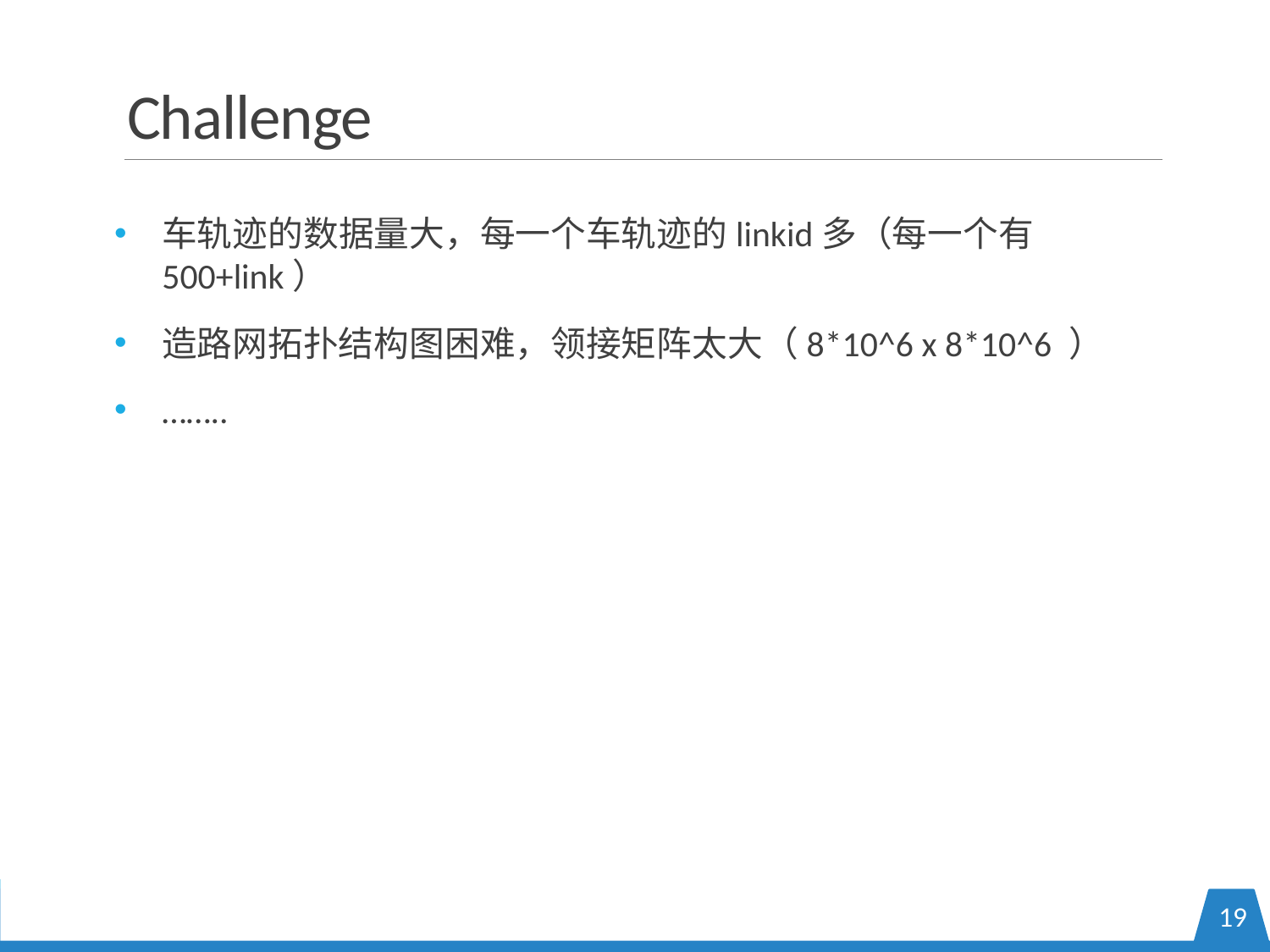

# Challenge
车轨迹的数据量大，每一个车轨迹的linkid多（每一个有500+link）
造路网拓扑结构图困难，领接矩阵太大（8*10^6 x 8*10^6 ）
……..